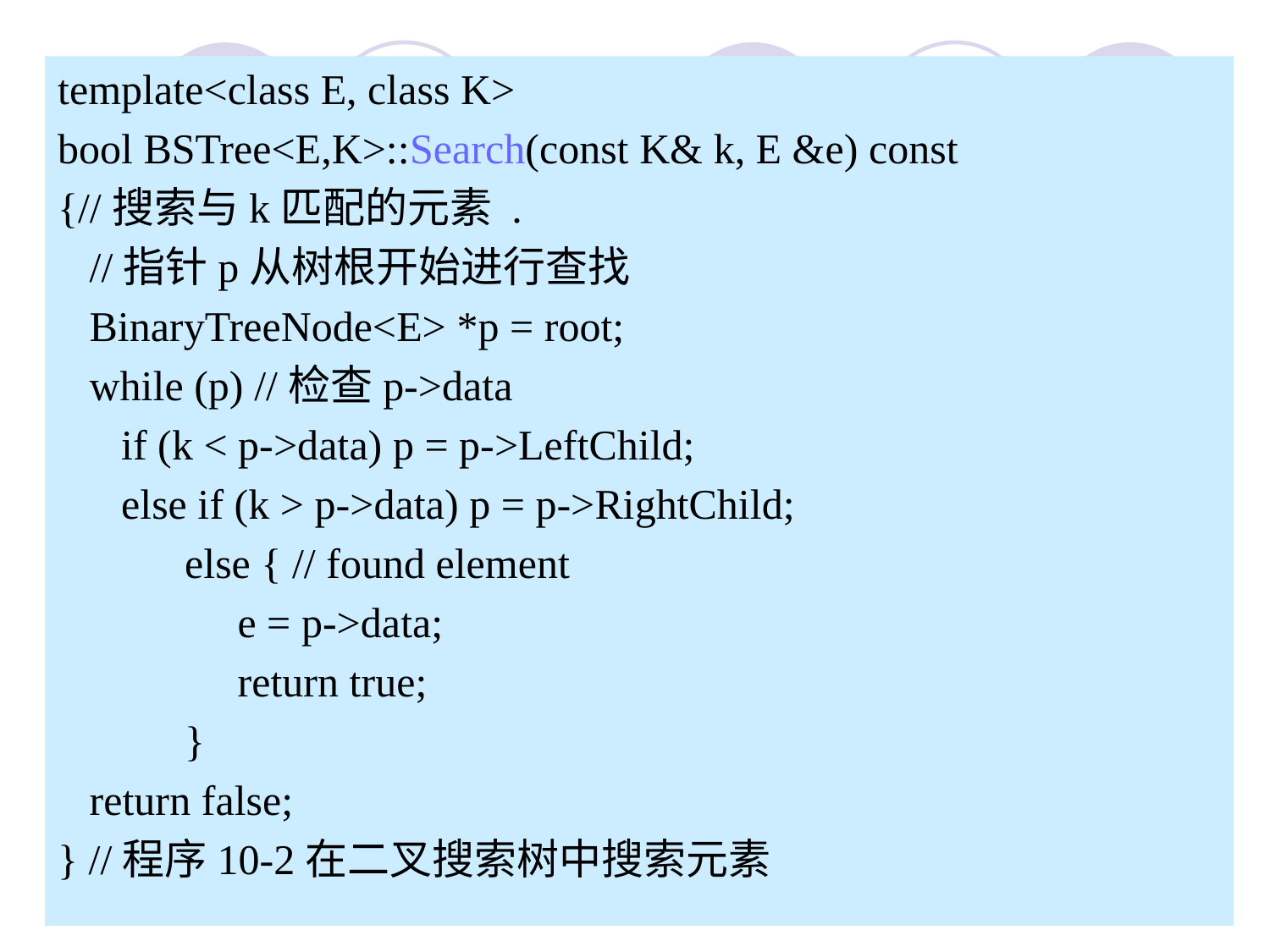

9
template<class E, class K>
bool BSTree<E,K>::Search(const K& k, E &e) const
{//搜索与k匹配的元素 .
   //指针p从树根开始进行查找
   BinaryTreeNode<E> *p = root;
   while (p) //检查p->data
      if (k < p->data) p = p->LeftChild;
      else if (k > p->data) p = p->RightChild;
            else { // found element
                 e = p->data;
                 return true;
            }
   return false;
} //程序10-2在二叉搜索树中搜索元素
10.1.4  搜索